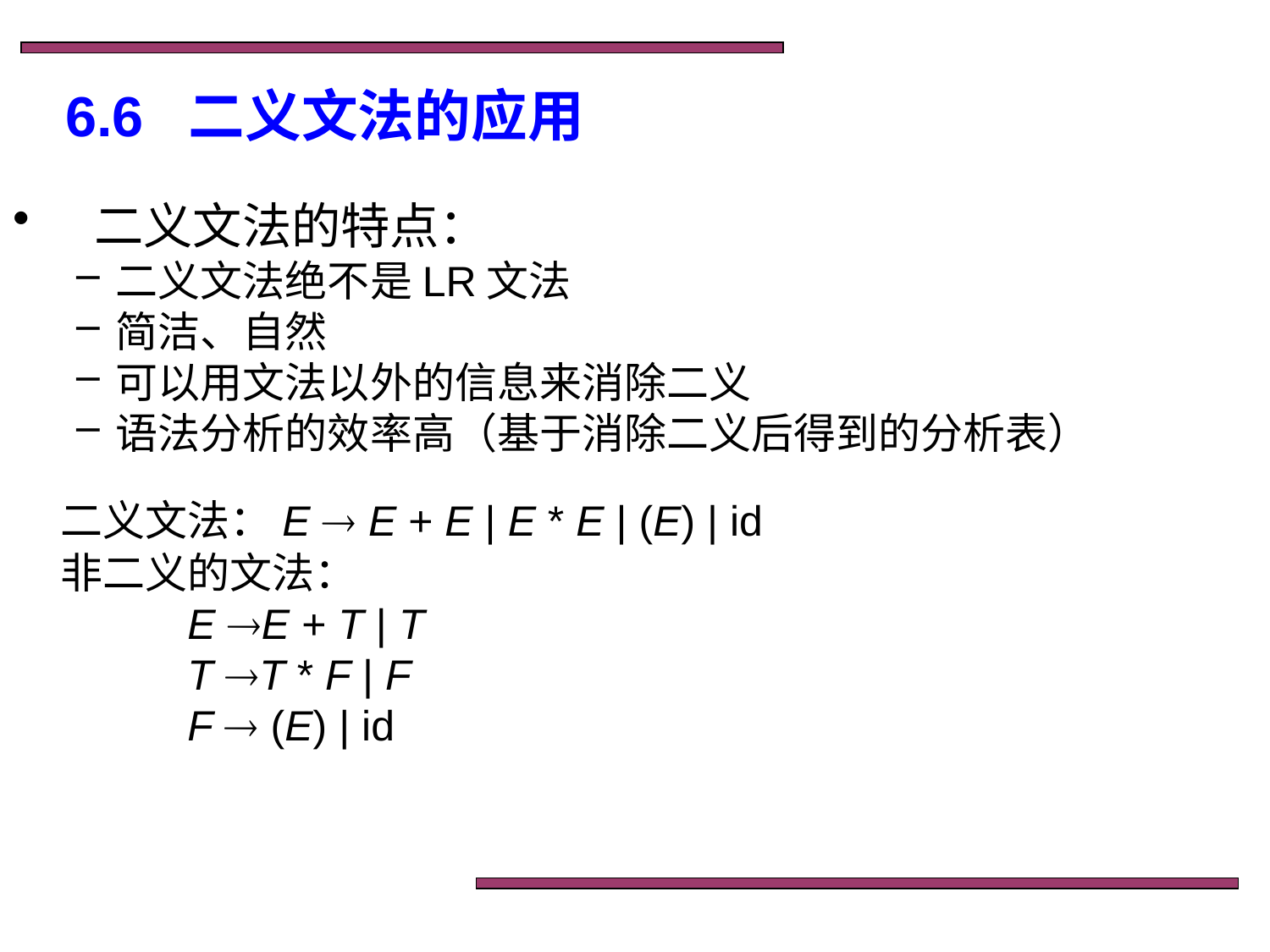

# 6.6  二义文法的应用
  二义文法的特点：
二义文法绝不是LR文法
简洁、自然
可以用文法以外的信息来消除二义
语法分析的效率高（基于消除二义后得到的分析表）
	二义文法：E → E + E | E * E | (E) | id
	非二义的文法：
		E →E + T | T
		T →T * F | F
		F → (E) | id